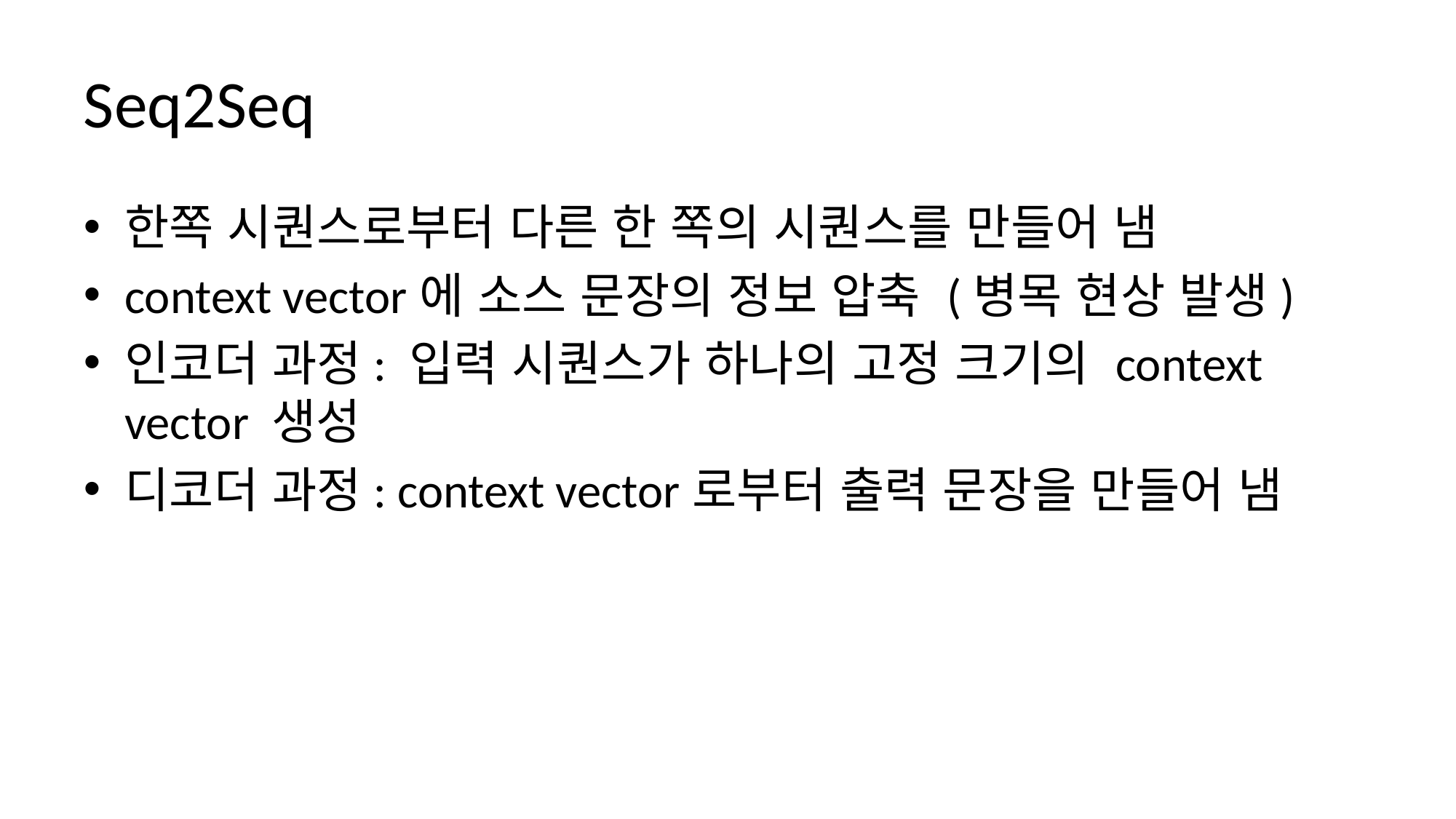

# Seq2Seq
한쪽 시퀀스로부터 다른 한 쪽의 시퀀스를 만들어 냄
context vector에 소스 문장의 정보 압축 (병목 현상 발생)
인코더 과정: 입력 시퀀스가 하나의 고정 크기의 context vector 생성
디코더 과정: context vector로부터 출력 문장을 만들어 냄